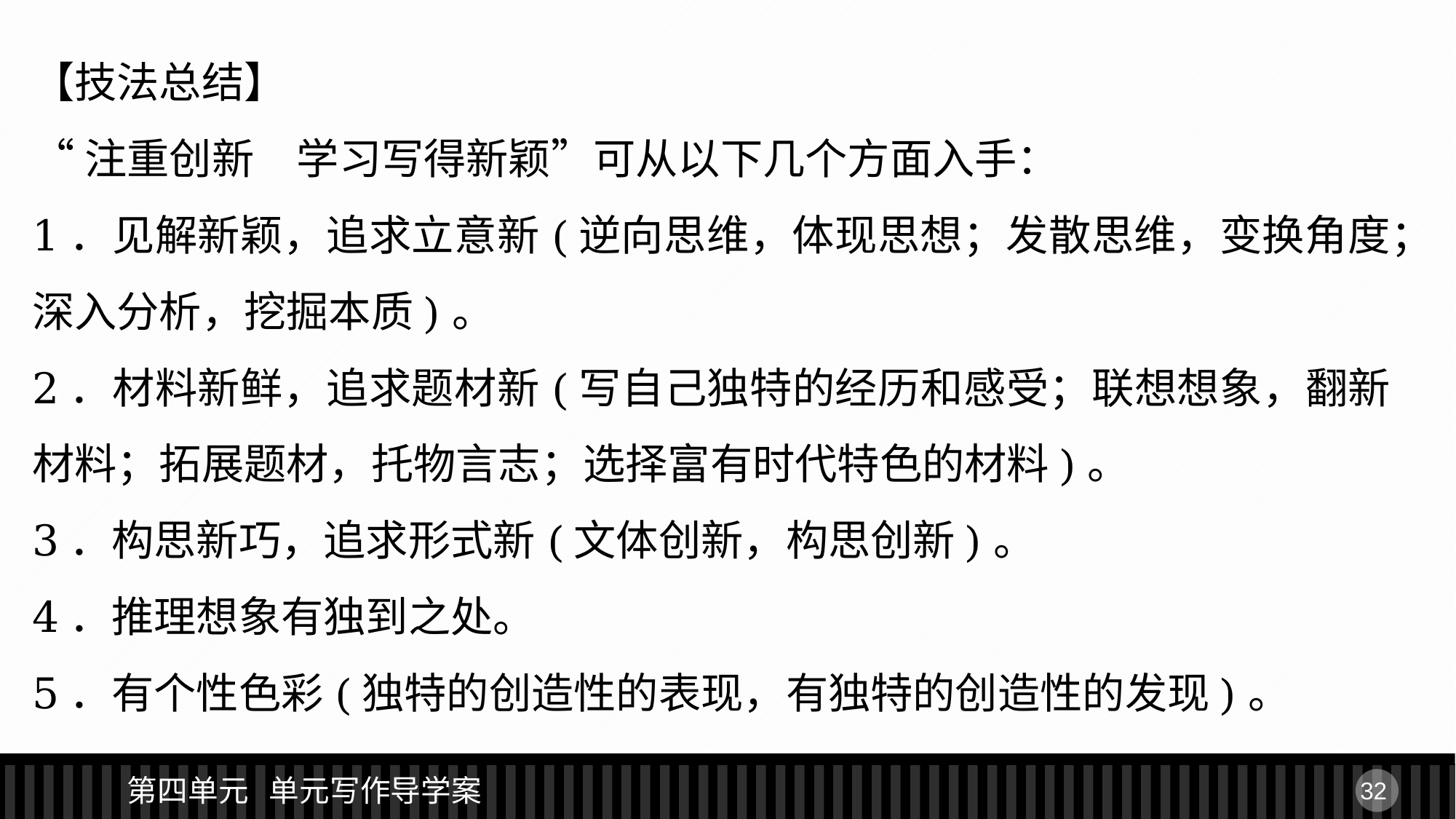

【技法总结】
“注重创新　学习写得新颖”可从以下几个方面入手：
1．见解新颖，追求立意新(逆向思维，体现思想；发散思维，变换角度；深入分析，挖掘本质)。
2．材料新鲜，追求题材新(写自己独特的经历和感受；联想想象，翻新材料；拓展题材，托物言志；选择富有时代特色的材料)。
3．构思新巧，追求形式新(文体创新，构思创新)。
4．推理想象有独到之处。
5．有个性色彩(独特的创造性的表现，有独特的创造性的发现)。